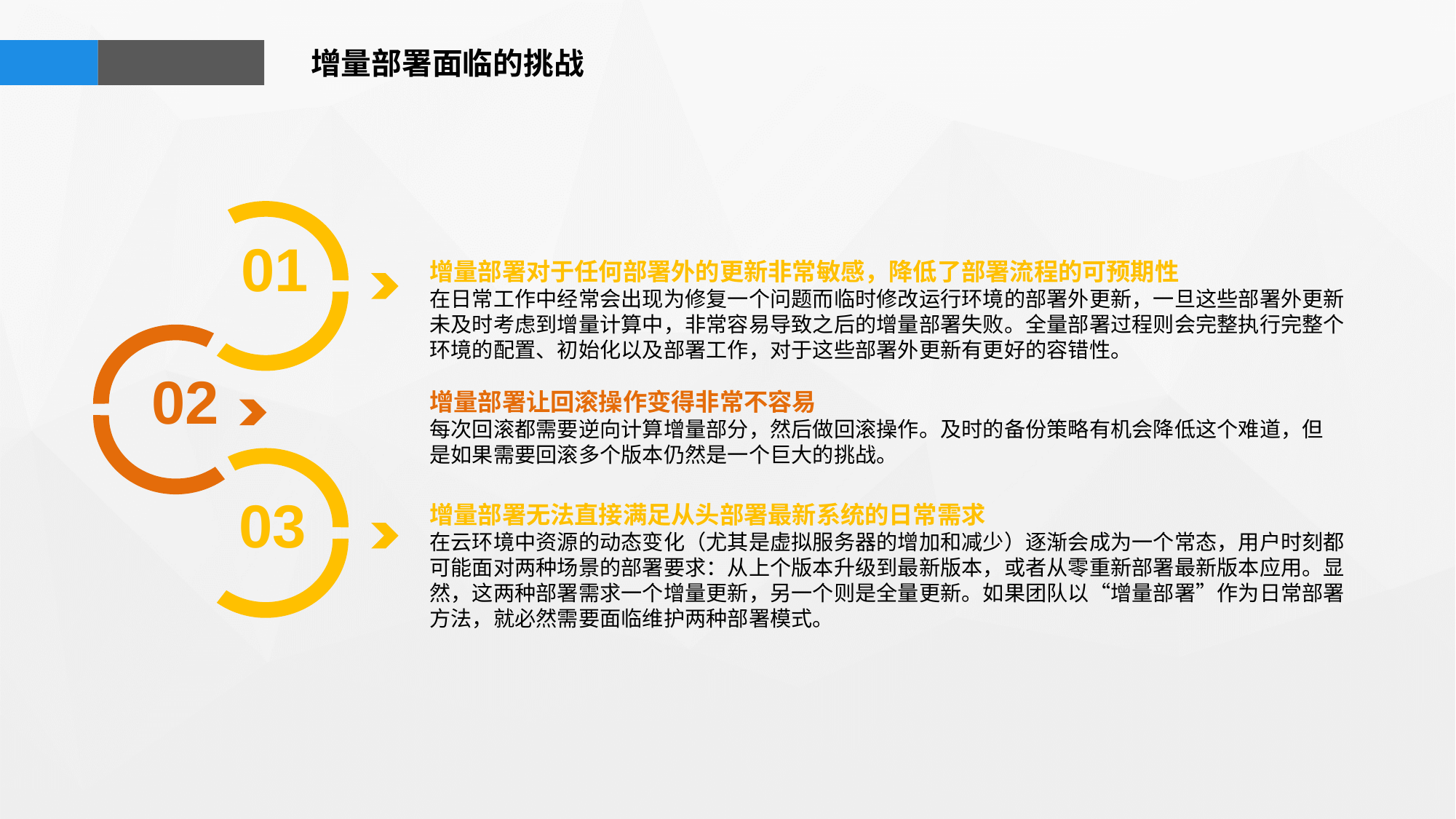

增量部署面临的挑战

01
增量部署对于任何部署外的更新非常敏感，降低了部署流程的可预期性
在日常工作中经常会出现为修复一个问题而临时修改运行环境的部署外更新，一旦这些部署外更新未及时考虑到增量计算中，非常容易导致之后的增量部署失败。全量部署过程则会完整执行完整个环境的配置、初始化以及部署工作，对于这些部署外更新有更好的容错性。

02
增量部署让回滚操作变得非常不容易
每次回滚都需要逆向计算增量部分，然后做回滚操作。及时的备份策略有机会降低这个难道，但是如果需要回滚多个版本仍然是一个巨大的挑战。

03
增量部署无法直接满足从头部署最新系统的日常需求
在云环境中资源的动态变化（尤其是虚拟服务器的增加和减少）逐渐会成为一个常态，用户时刻都可能面对两种场景的部署要求：从上个版本升级到最新版本，或者从零重新部署最新版本应用。显然，这两种部署需求一个增量更新，另一个则是全量更新。如果团队以“增量部署”作为日常部署方法，就必然需要面临维护两种部署模式。